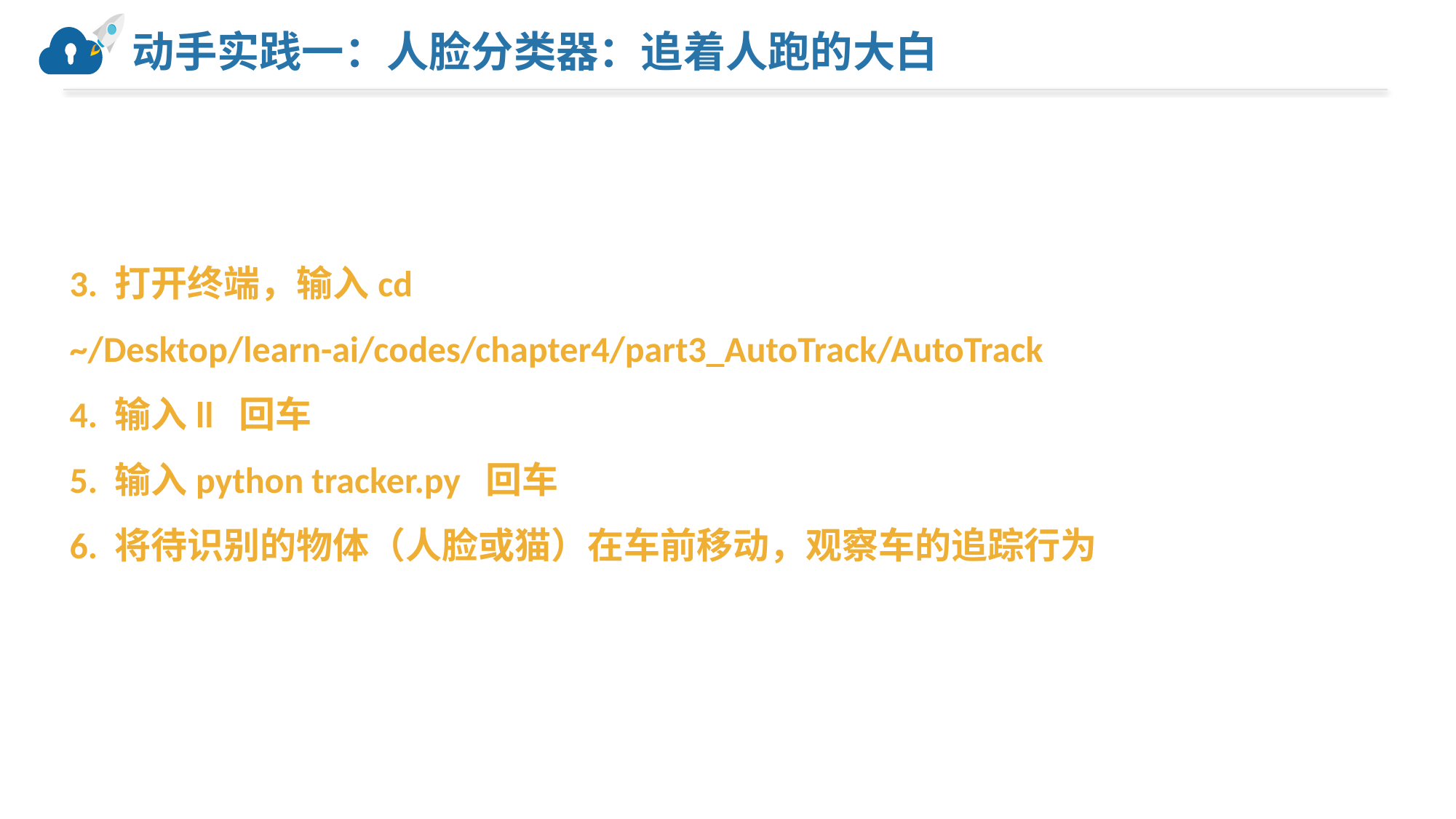

# 动手实践一：人脸分类器：追着人跑的大白
3. 打开终端，输入cd ~/Desktop/learn-ai/codes/chapter4/part3_AutoTrack/AutoTrack
4. 输入ll  回车
5. 输入python tracker.py  回车
6. 将待识别的物体（人脸或猫）在车前移动，观察车的追踪行为